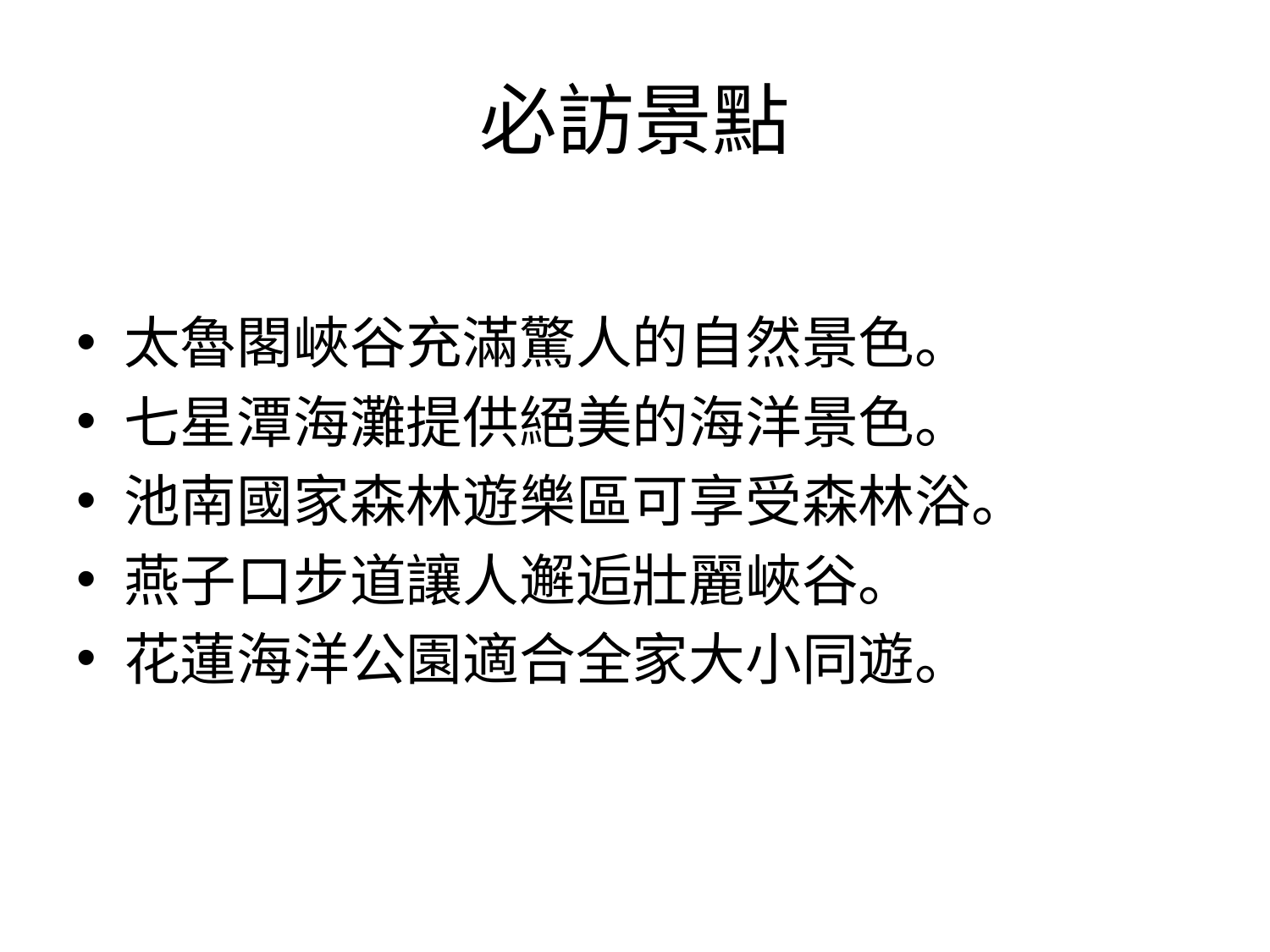

# 必訪景點

太魯閣峽谷充滿驚人的自然景色。
七星潭海灘提供絕美的海洋景色。
池南國家森林遊樂區可享受森林浴。
燕子口步道讓人邂逅壯麗峽谷。
花蓮海洋公園適合全家大小同遊。